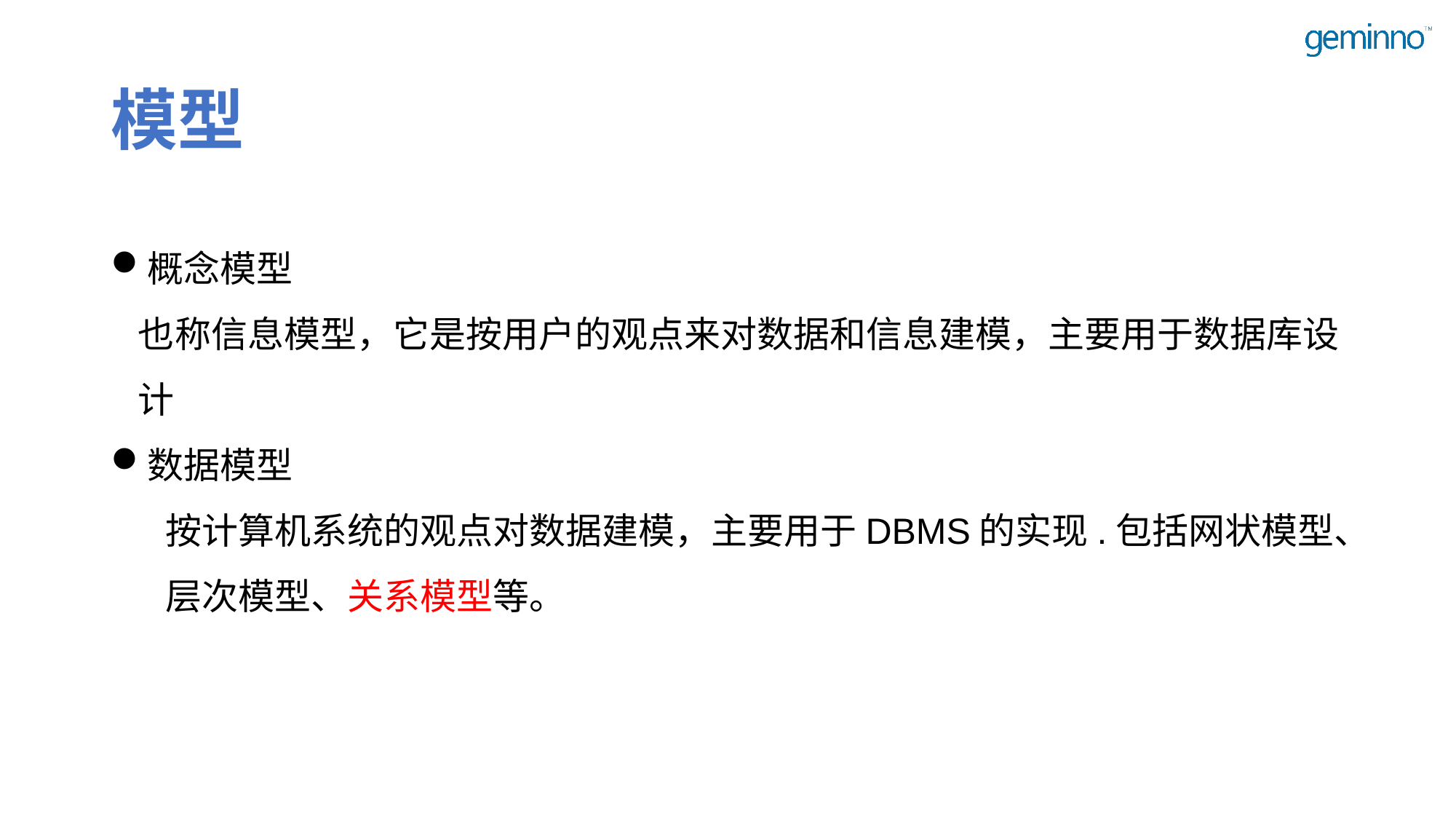

# 模型
概念模型
也称信息模型，它是按用户的观点来对数据和信息建模，主要用于数据库设计
数据模型
按计算机系统的观点对数据建模，主要用于DBMS的实现.包括网状模型、层次模型、关系模型等。